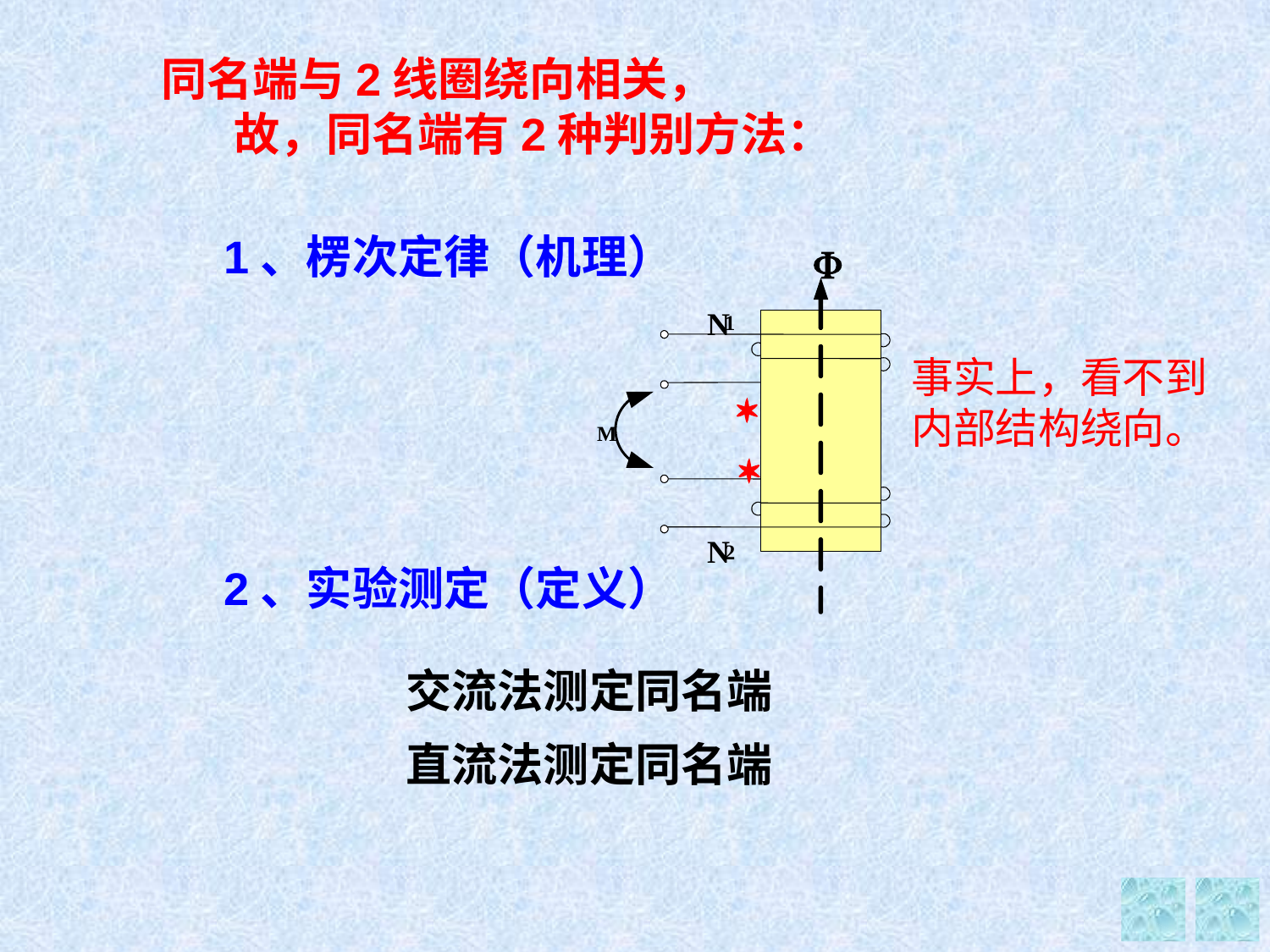

同名端与2线圈绕向相关，
      故，同名端有2种判别方法：
1、楞次定律（机理）

Φ

N
1

∗

M
∗

N
2
事实上，看不到内部结构绕向。

2、实验测定（定义）
交流法测定同名端
直流法测定同名端